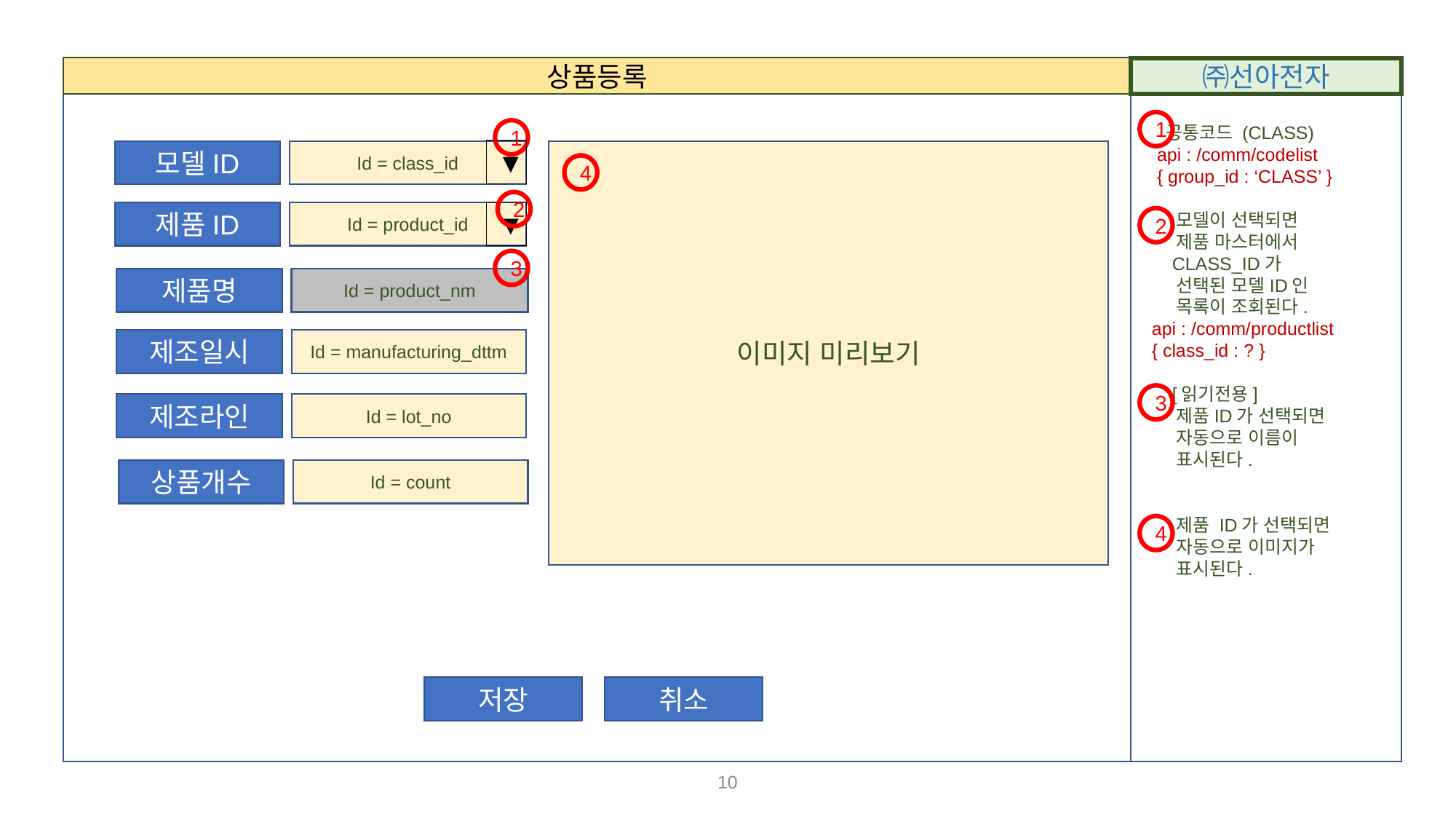

상품등록
㈜선아전자

     공통코드 (CLASS)
   api : /comm/codelist
   { group_id : ‘CLASS’ }

      모델이 선택되면
      제품 마스터에서
      CLASS_ID가
      선택된 모델ID인
      목록이 조회된다.
  api : /comm/productlist
  { class_id : ? }

      [읽기전용]
      제품ID가 선택되면
      자동으로 이름이
      표시된다.

      제품 ID가 선택되면
      자동으로 이미지가
      표시된다.

1
1
▼
모델ID
이미지 미리보기
Id = class_id
4
2
▼
제품ID
Id = product_id
2
3
제품명
Id = product_nm
제조일시
Id = manufacturing_dttm
3
제조라인
Id = lot_no
상품개수
Id = count
4
저장
취소
10